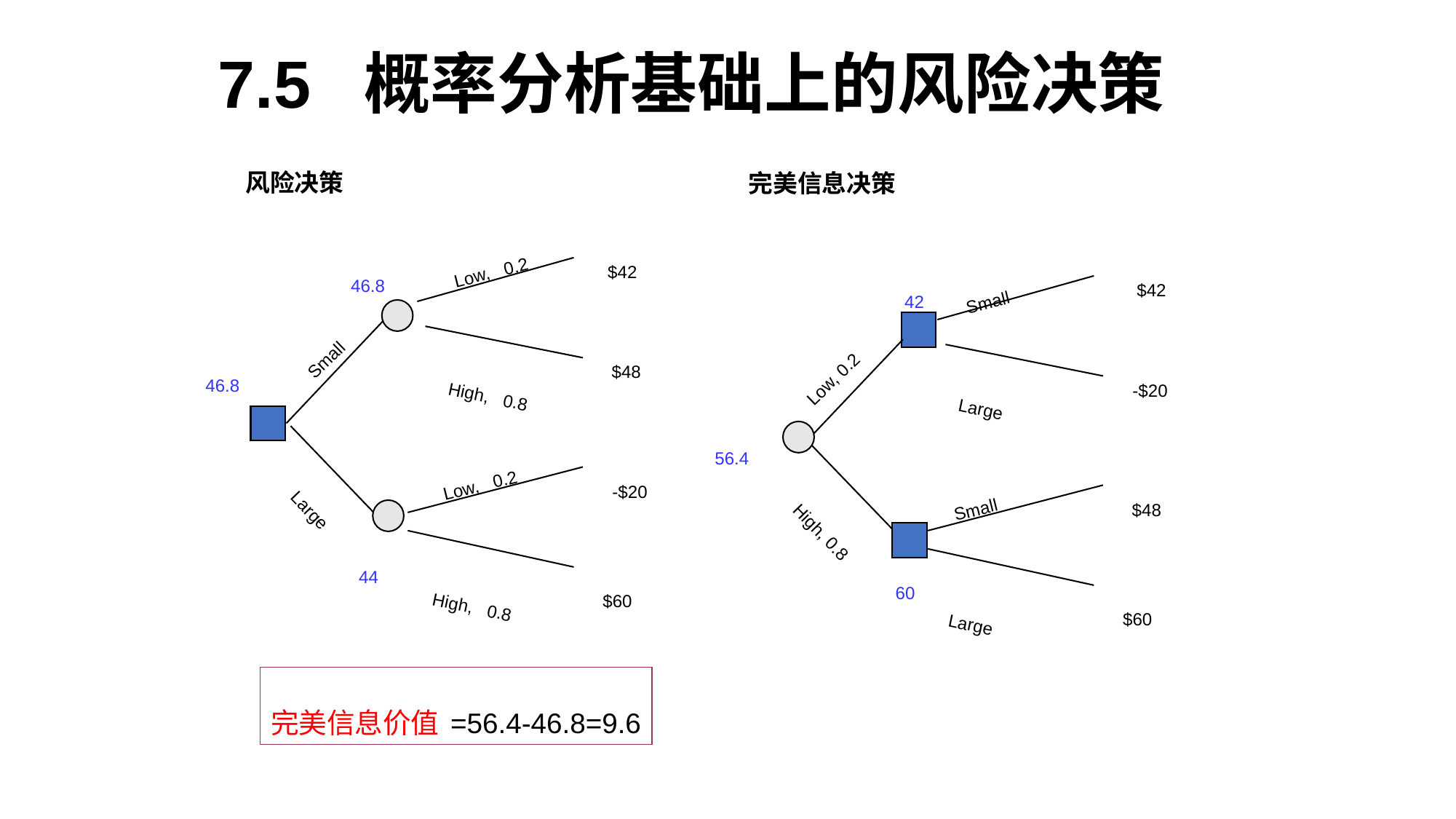

# 7.5  概率分析基础上的风险决策
完美信息决策
风险决策
$42
 Low,   0.2
46.8
$42

42
 Small

Small
$48

Low, 0.2
46.8
-$20
High,   0.8
Large

56.4

Low,   0.2
-$20

$48
Small
Large

High, 0.8

44

60
$60
High,   0.8

$60
Large
完美信息价值=56.4-46.8=9.6